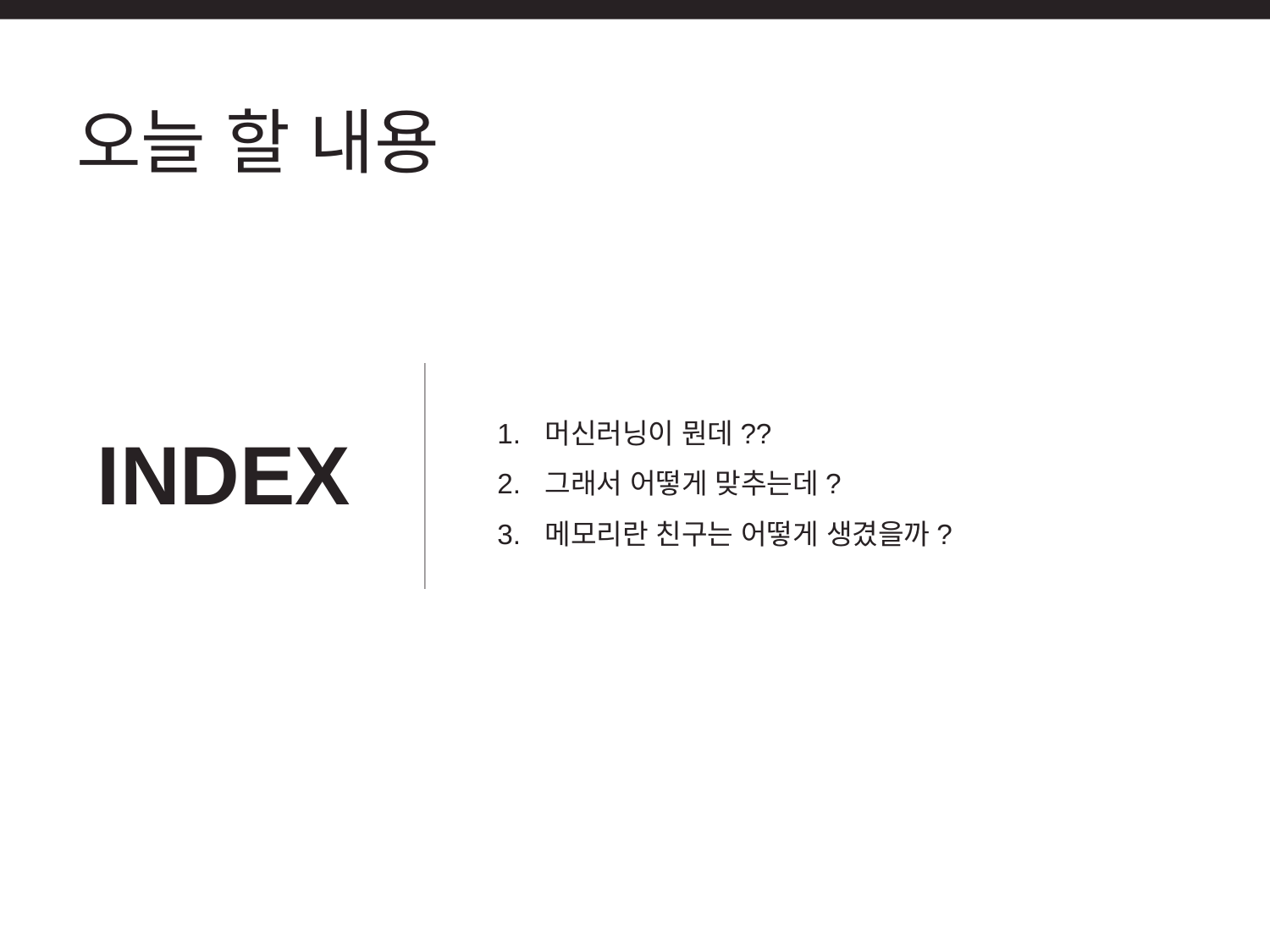

오늘 할 내용
머신러닝이 뭔데??
그래서 어떻게 맞추는데?
메모리란 친구는 어떻게 생겼을까?
INDEX